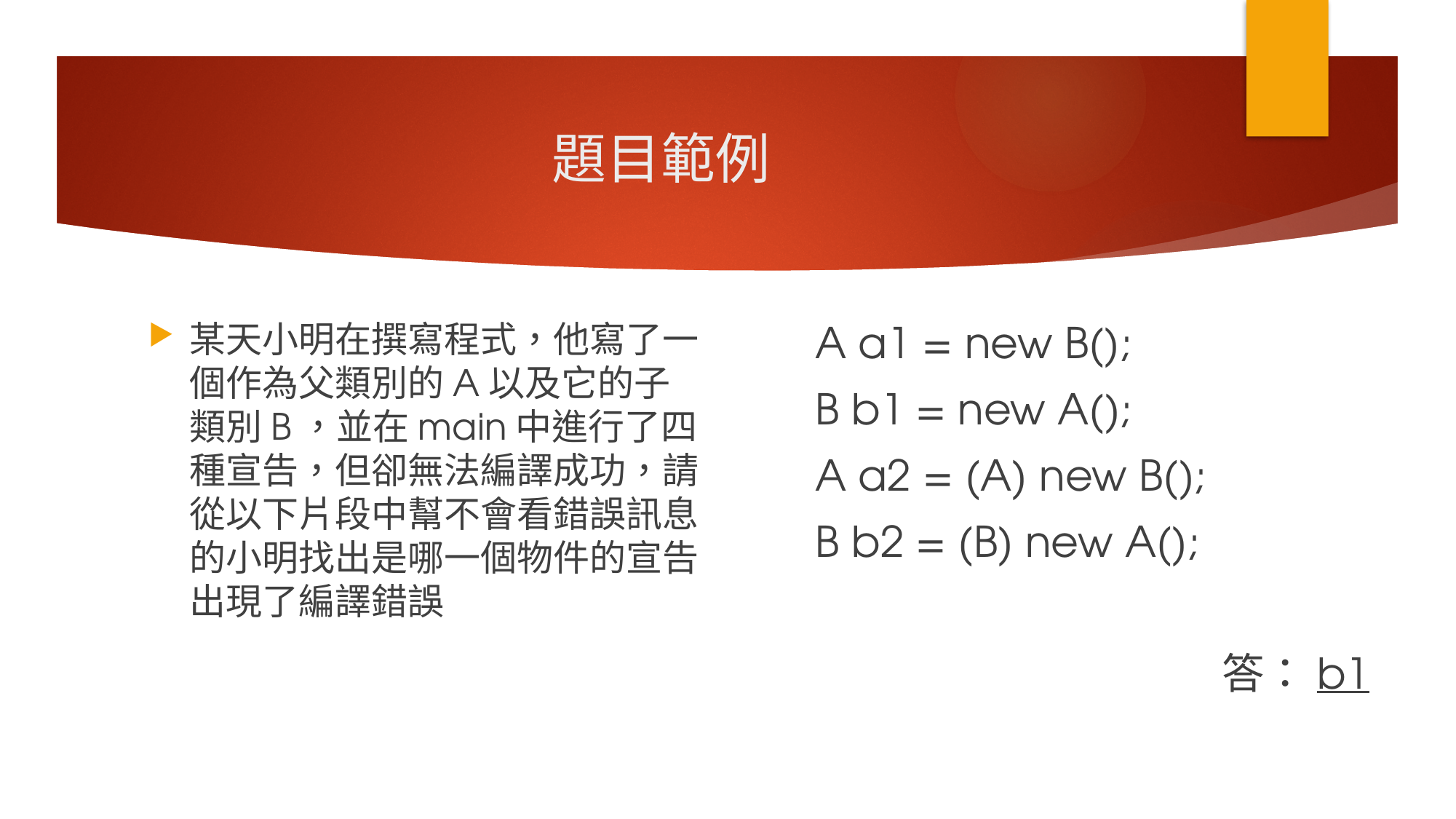

# 題目範例
某天小明在撰寫程式，他寫了一個作為父類別的A以及它的子類別B，並在main中進行了四種宣告，但卻無法編譯成功，請從以下片段中幫不會看錯誤訊息的小明找出是哪一個物件的宣告出現了編譯錯誤
A a1 = new B();
B b1 = new A();
A a2 = (A) new B();
B b2 = (B) new A();

答：b1